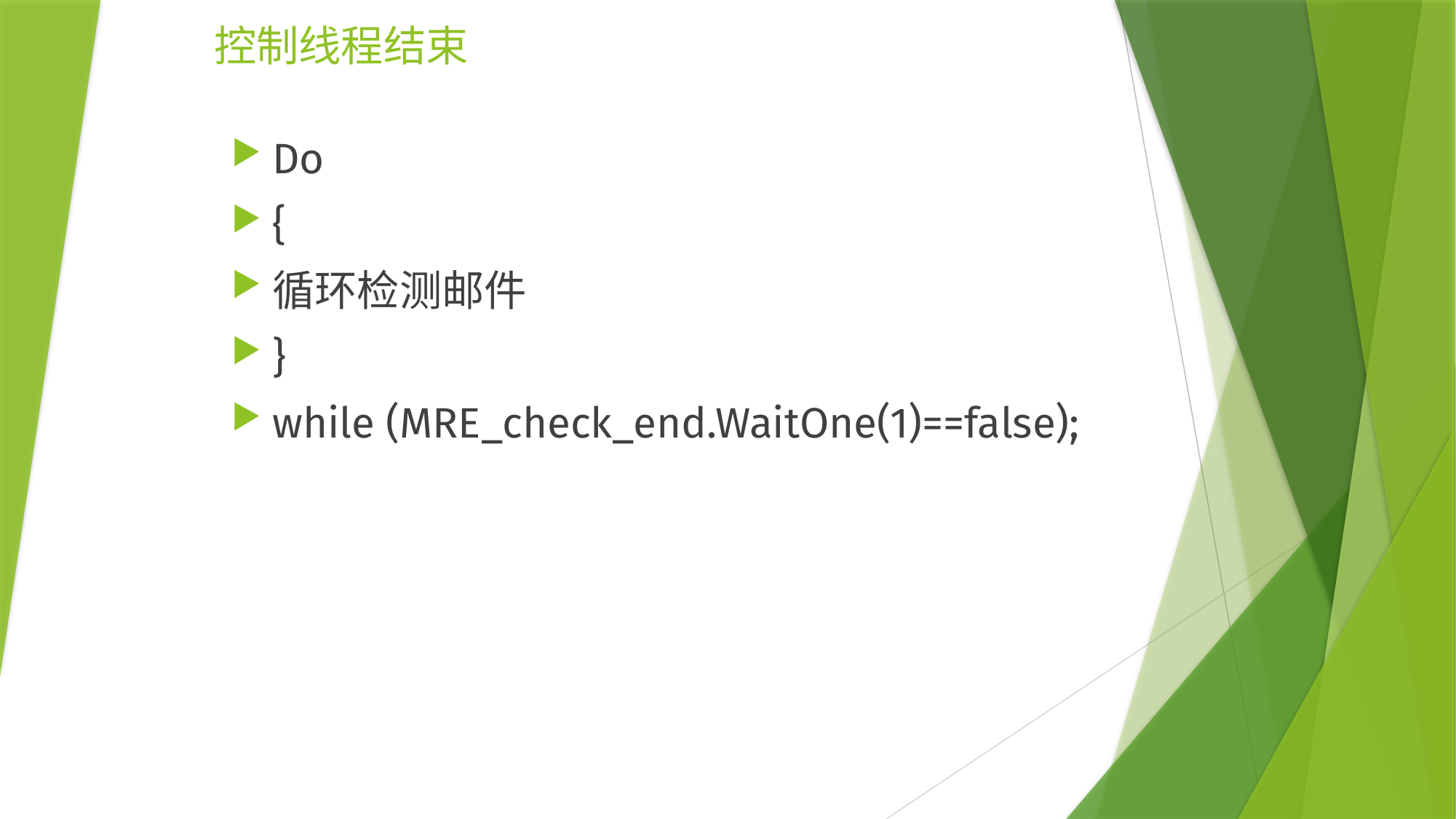

控制线程结束
Do
{
循环检测邮件
}
while (MRE_check_end.WaitOne(1)==false);